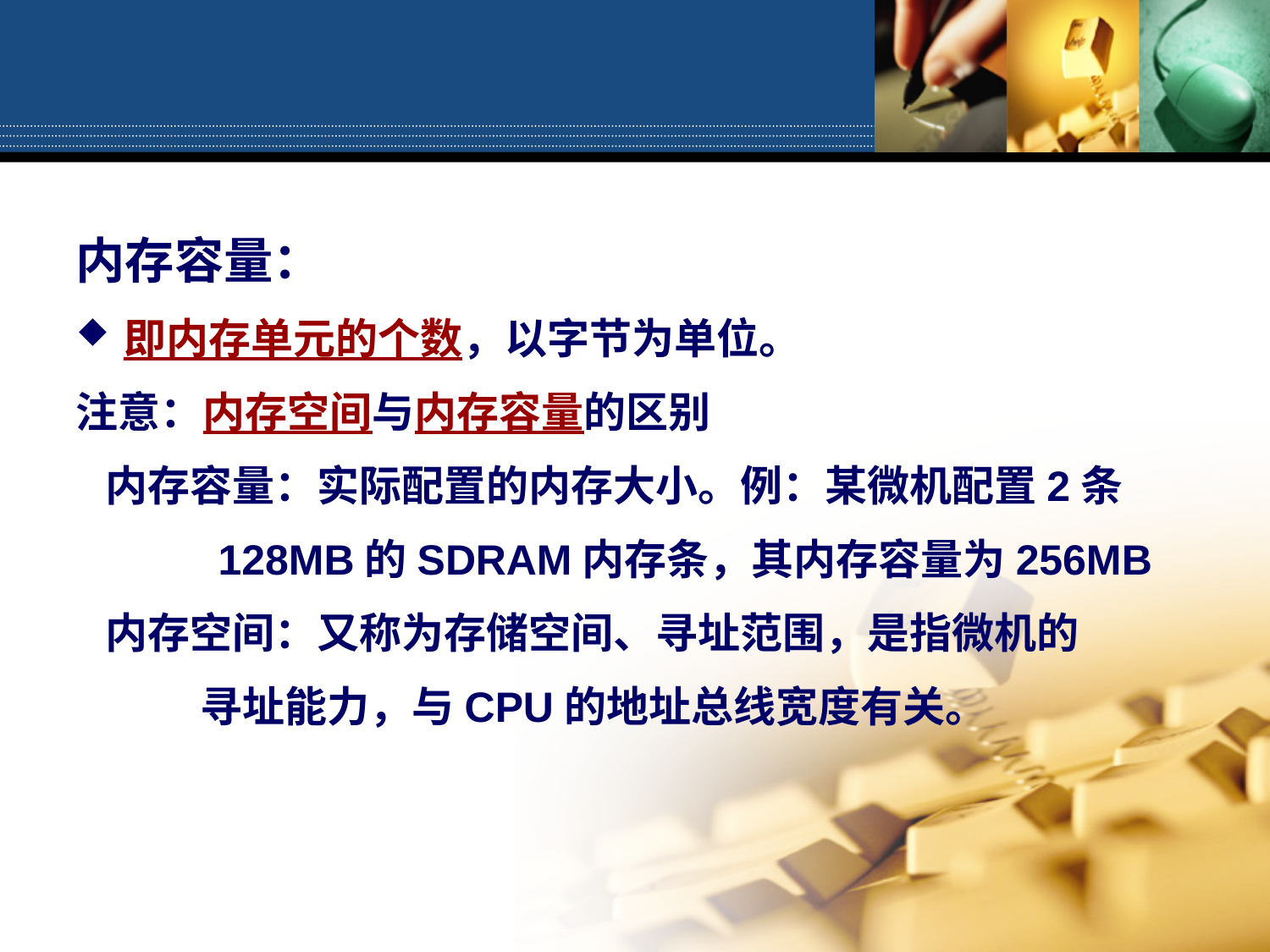

内存容量：
即内存单元的个数，以字节为单位。
注意：内存空间与内存容量的区别
  内存容量：实际配置的内存大小。例：某微机配置2条
            128MB的SDRAM内存条，其内存容量为256MB
  内存空间：又称为存储空间、寻址范围，是指微机的
            寻址能力，与CPU的地址总线宽度有关。